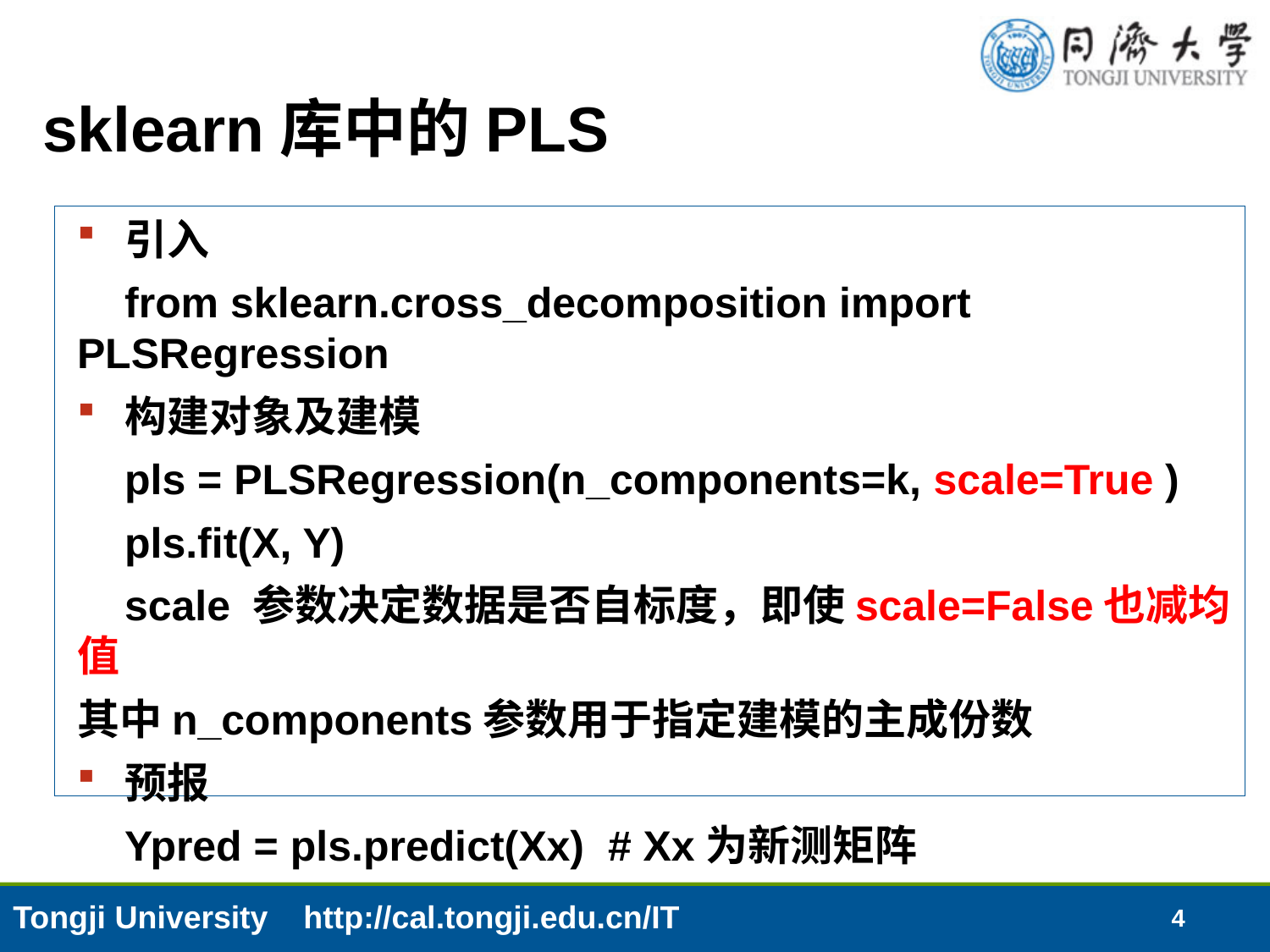

# sklearn库中的PLS
引入
    from sklearn.cross_decomposition import PLSRegression
构建对象及建模
    pls = PLSRegression(n_components=k, scale=True )
    pls.fit(X, Y)
    scale 参数决定数据是否自标度，即使scale=False也减均值
其中n_components参数用于指定建模的主成份数
预报
    Ypred = pls.predict(Xx)  # Xx为新测矩阵